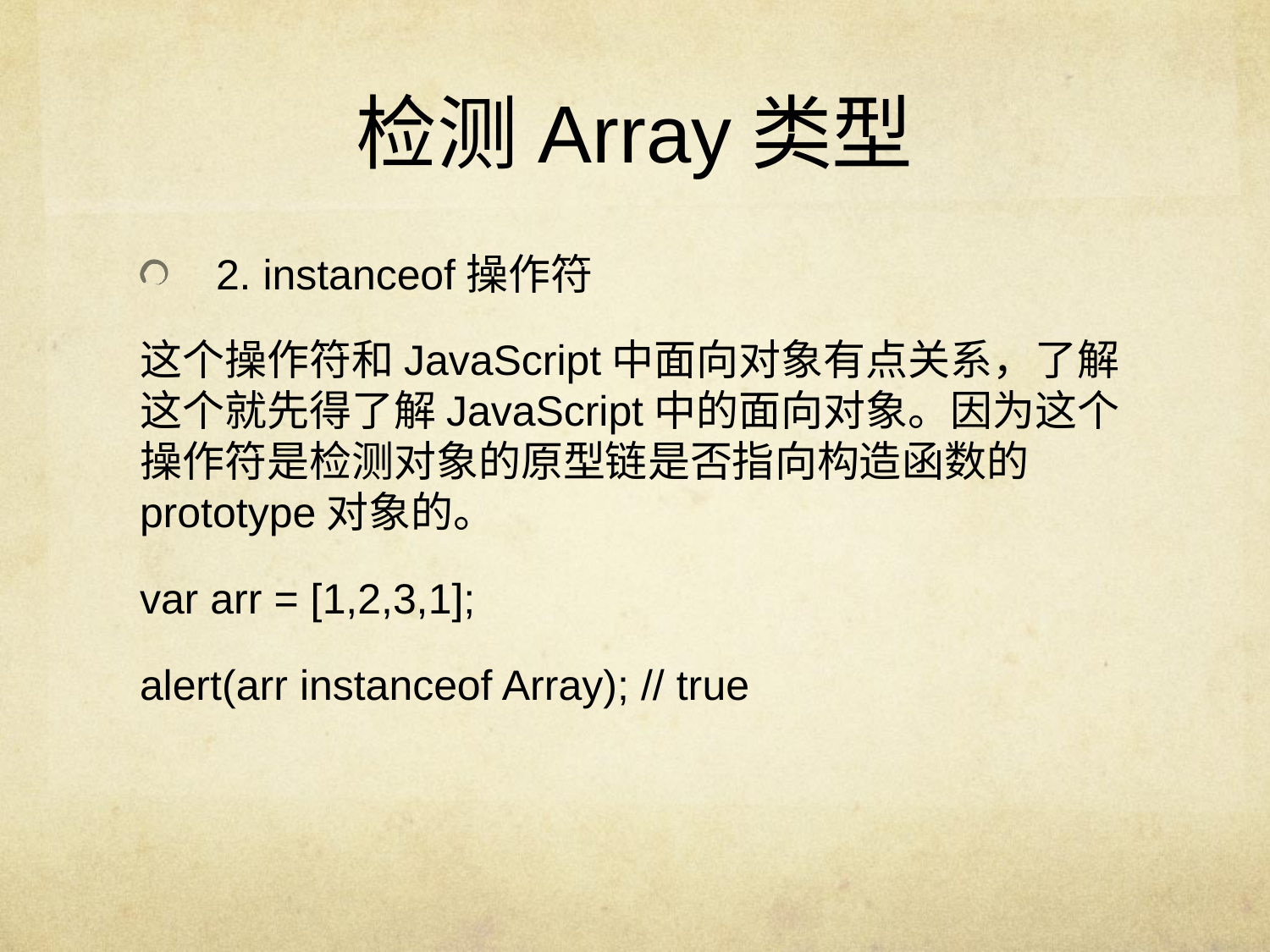

# 检测Array类型
 2. instanceof操作符
这个操作符和JavaScript中面向对象有点关系，了解这个就先得了解JavaScript中的面向对象。因为这个操作符是检测对象的原型链是否指向构造函数的prototype对象的。
var arr = [1,2,3,1];
alert(arr instanceof Array); // true